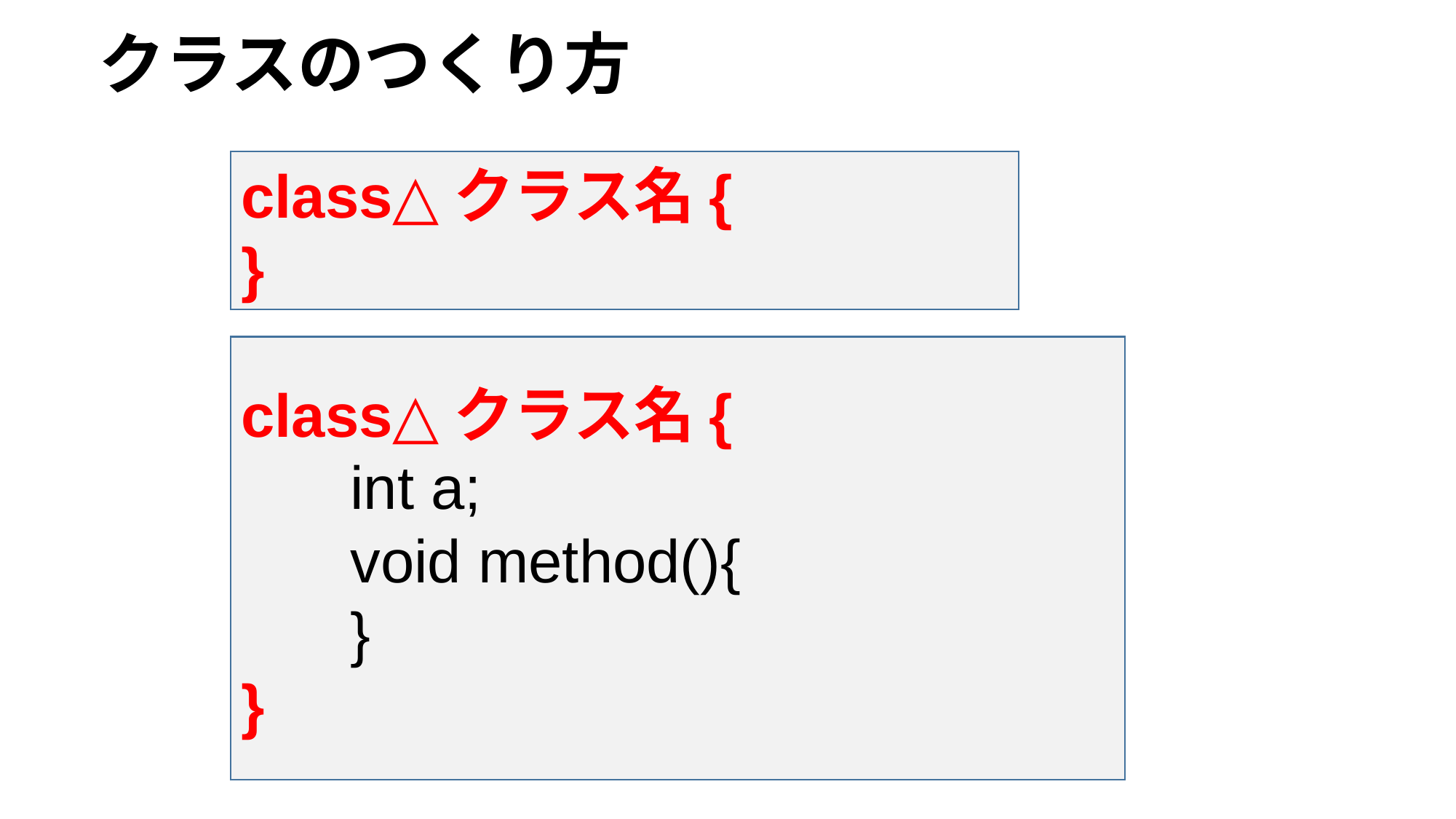

# クラスのつくり方
class△クラス名{
}
class△クラス名{
	int a;
	void method(){
	}
}